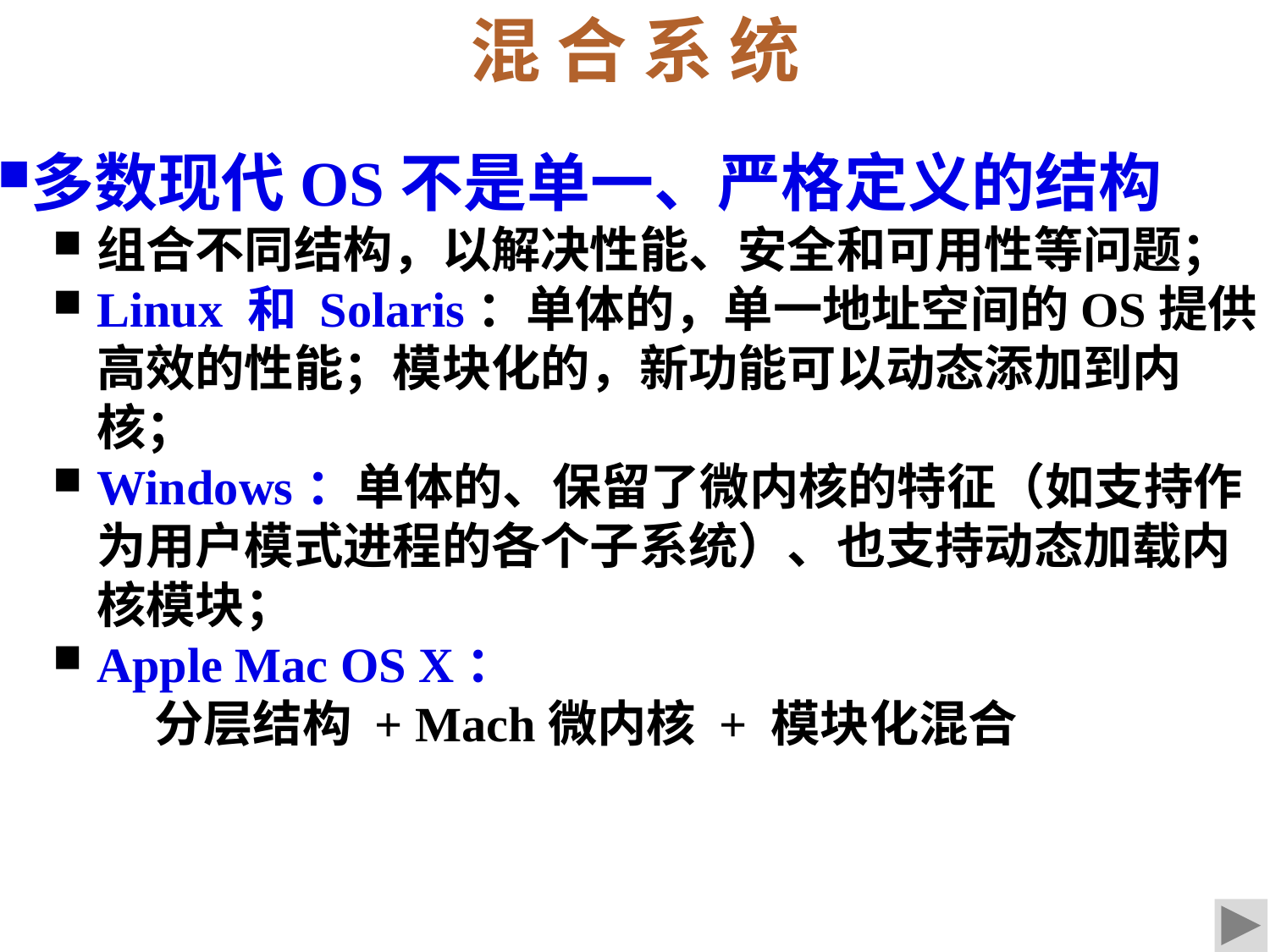

混 合 系 统
多数现代OS不是单一、严格定义的结构
组合不同结构，以解决性能、安全和可用性等问题；
Linux 和 Solaris：单体的，单一地址空间的OS提供高效的性能；模块化的，新功能可以动态添加到内核；
Windows：单体的、保留了微内核的特征（如支持作为用户模式进程的各个子系统）、也支持动态加载内核模块；
Apple Mac OS X：
        分层结构 + Mach微内核 + 模块化混合